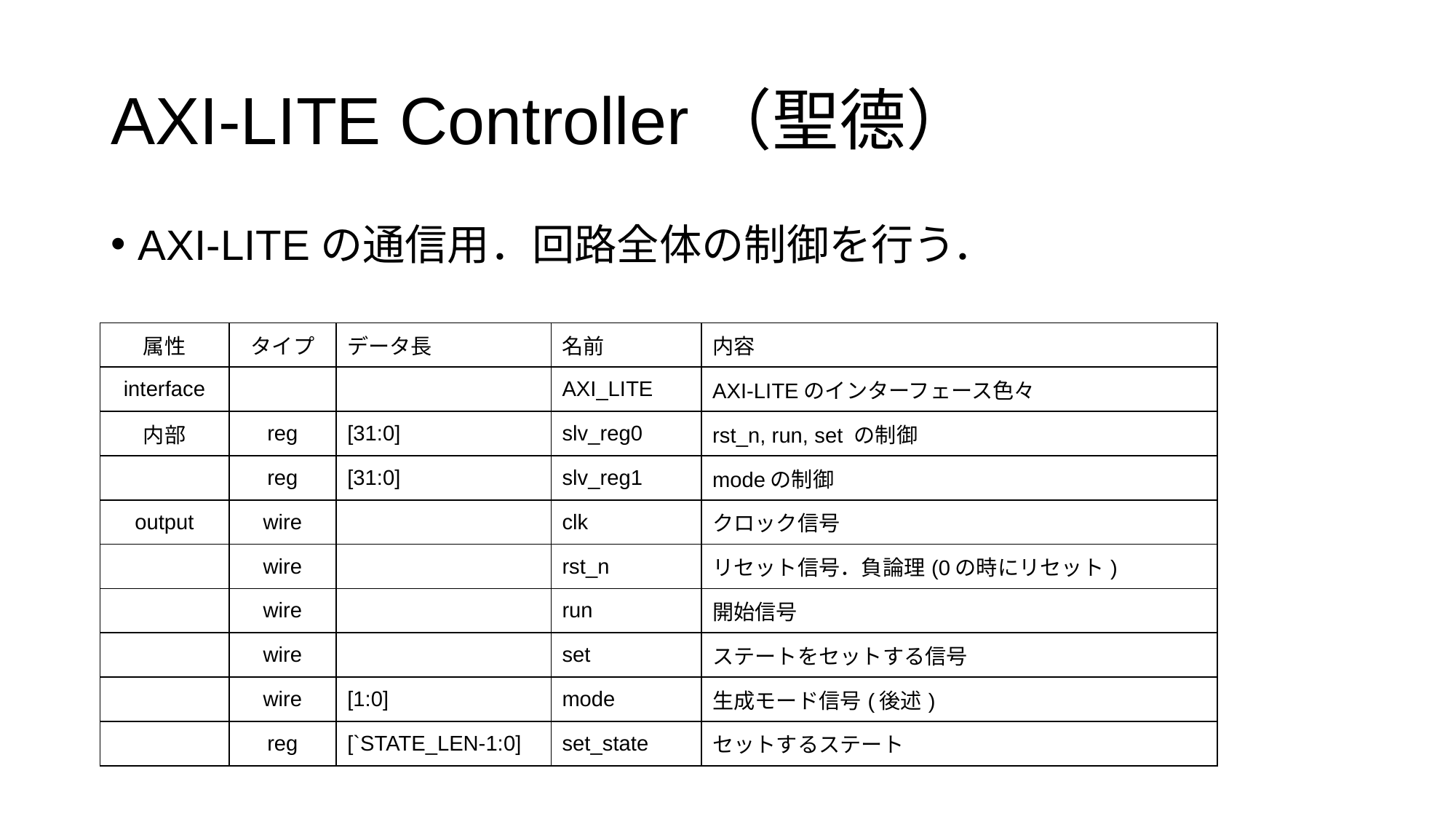

# AXI-LITE Controller（聖德）
AXI-LITEの通信用．回路全体の制御を行う．
| 属性 | タイプ | データ長 | 名前 | 内容 |
| --- | --- | --- | --- | --- |
| interface |  |  | AXI\_LITE | AXI-LITEのインターフェース色々 |
| 内部 | reg | [31:0] | slv\_reg0 | rst\_n, run, set の制御 |
|  | reg | [31:0] | slv\_reg1 | modeの制御 |
| output | wire |  | clk | クロック信号 |
|  | wire |  | rst\_n | リセット信号．負論理(0の時にリセット) |
|  | wire |  | run | 開始信号 |
|  | wire |  | set | ステートをセットする信号 |
|  | wire | [1:0] | mode | 生成モード信号(後述) |
|  | reg | [`STATE\_LEN-1:0] | set\_state | セットするステート |